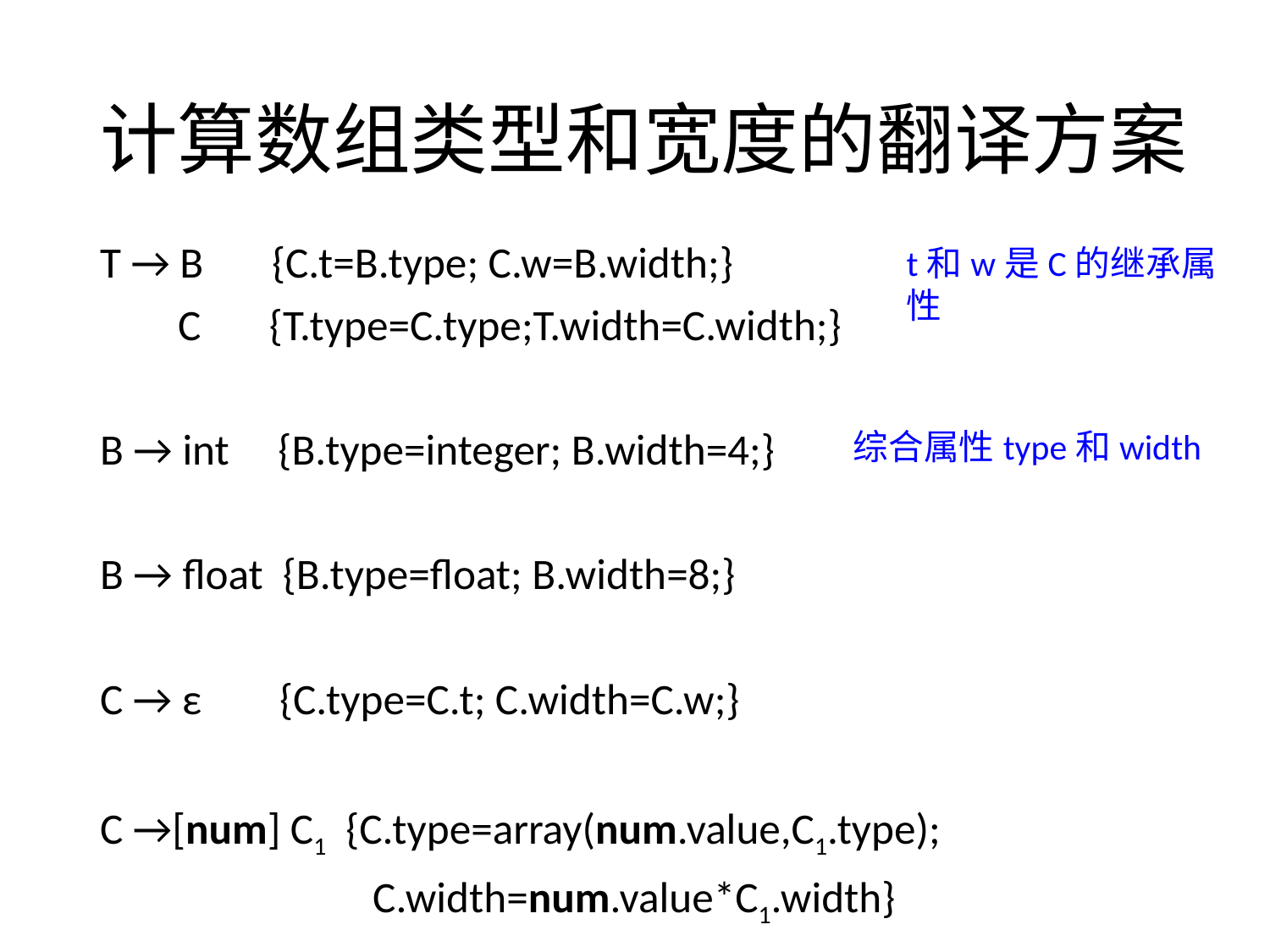

# 计算数组类型和宽度的翻译方案
T → B       {C.t=B.type; C.w=B.width;}
        C       {T.type=C.type;T.width=C.width;}

B → int     {B.type=integer; B.width=4;}

B → float  {B.type=float; B.width=8;}

C → ε        {C.type=C.t; C.width=C.w;}

C →[num] C1  {C.type=array(num.value,C1.type);
                            C.width=num.value*C1.width}
t和w是C的继承属性
综合属性type和width